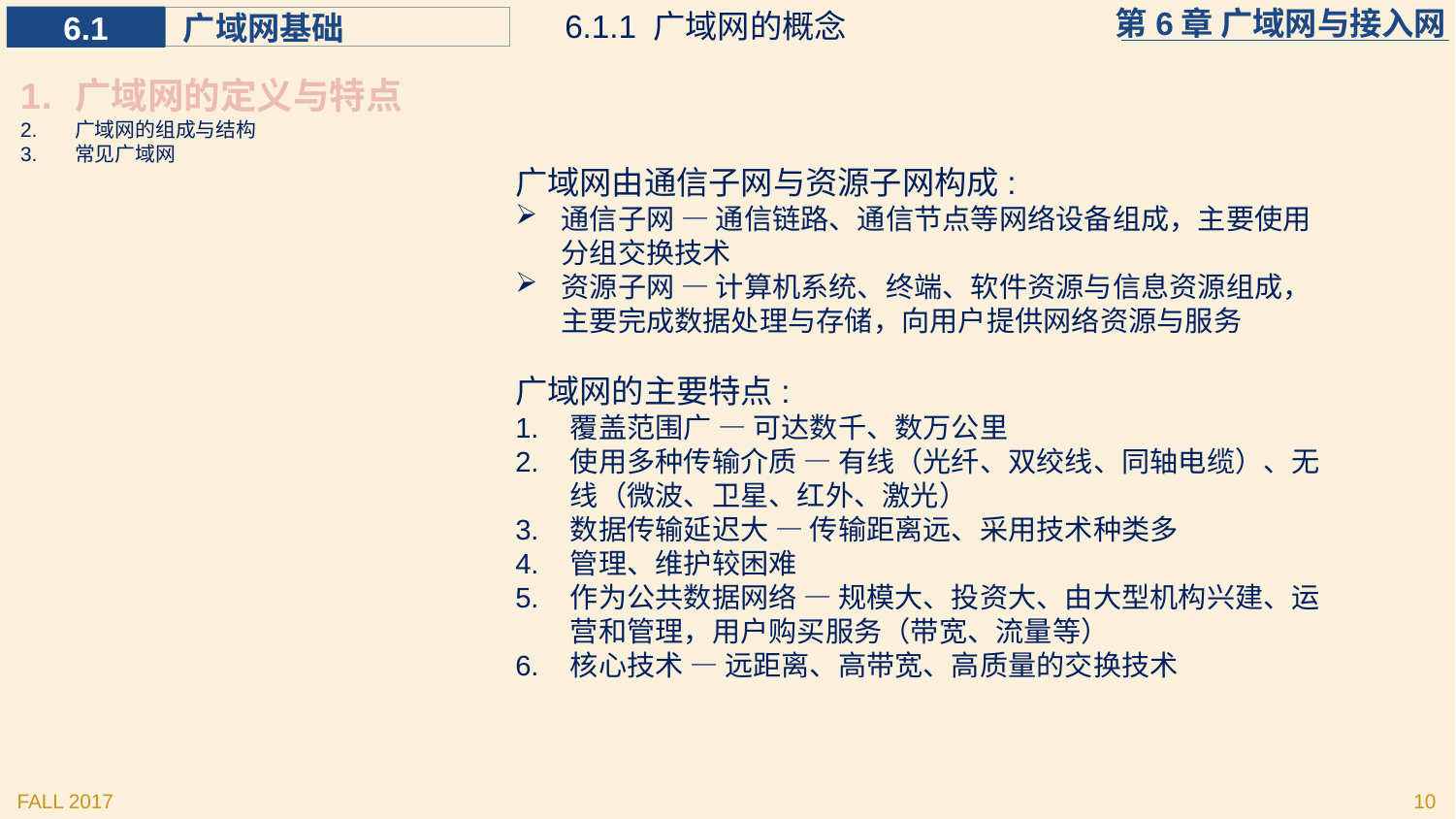

6.1.1 广域网的概念
广域网的定义与特点
广域网的组成与结构
常见广域网
广域网由通信子网与资源子网构成:
通信子网 — 通信链路、通信节点等网络设备组成，主要使用分组交换技术
资源子网 — 计算机系统、终端、软件资源与信息资源组成，主要完成数据处理与存储，向用户提供网络资源与服务

广域网的主要特点:
覆盖范围广 — 可达数千、数万公里
使用多种传输介质 — 有线（光纤、双绞线、同轴电缆）、无线（微波、卫星、红外、激光）
数据传输延迟大 — 传输距离远、采用技术种类多
管理、维护较困难
作为公共数据网络 — 规模大、投资大、由大型机构兴建、运营和管理，用户购买服务（带宽、流量等）
核心技术 — 远距离、高带宽、高质量的交换技术